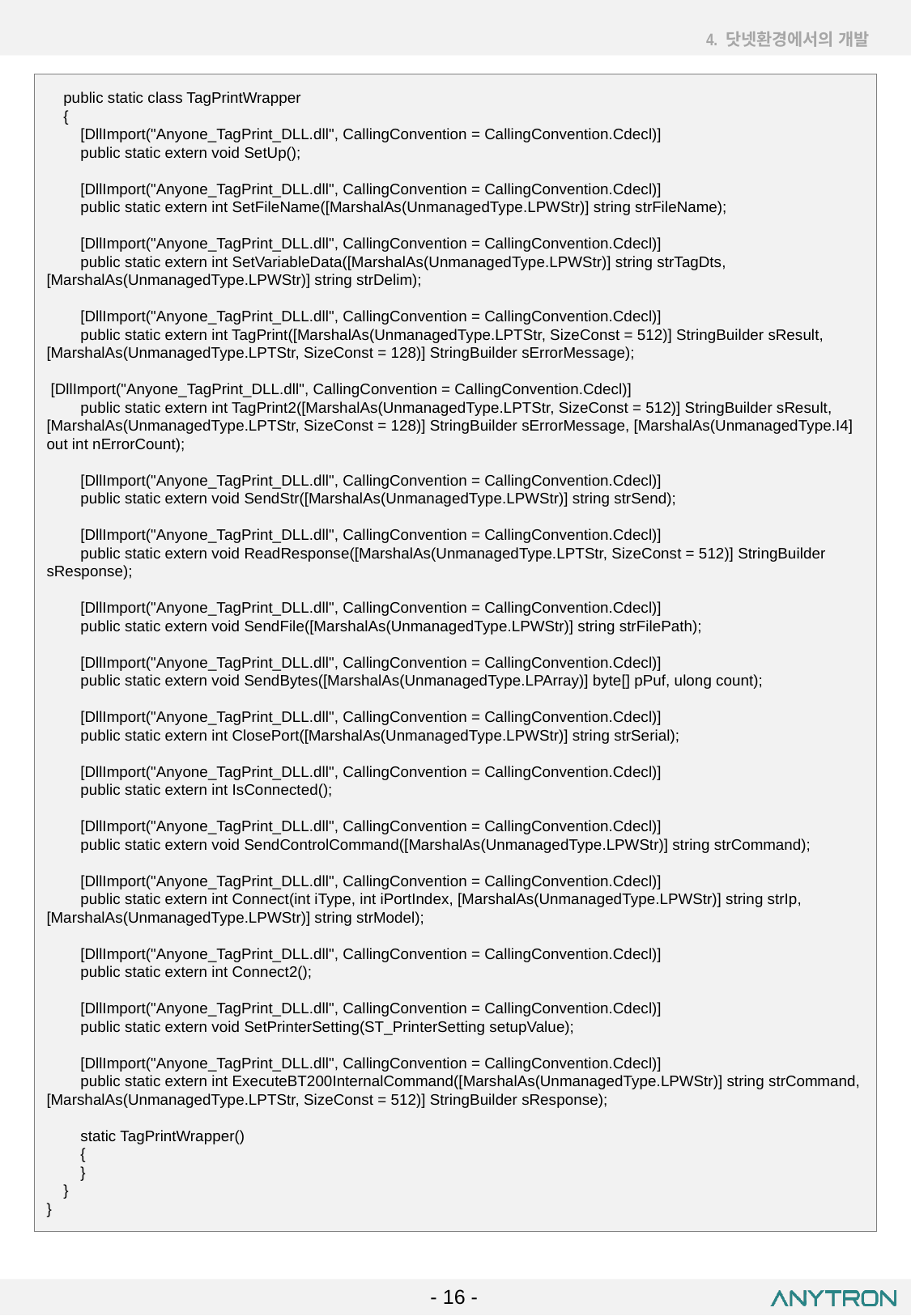

4. 닷넷환경에서의 개발
    public static class TagPrintWrapper
    {
        [DllImport("Anyone_TagPrint_DLL.dll", CallingConvention = CallingConvention.Cdecl)]
        public static extern void SetUp();

        [DllImport("Anyone_TagPrint_DLL.dll", CallingConvention = CallingConvention.Cdecl)]
        public static extern int SetFileName([MarshalAs(UnmanagedType.LPWStr)] string strFileName);

        [DllImport("Anyone_TagPrint_DLL.dll", CallingConvention = CallingConvention.Cdecl)]
        public static extern int SetVariableData([MarshalAs(UnmanagedType.LPWStr)] string strTagDts, [MarshalAs(UnmanagedType.LPWStr)] string strDelim);

        [DllImport("Anyone_TagPrint_DLL.dll", CallingConvention = CallingConvention.Cdecl)]
        public static extern int TagPrint([MarshalAs(UnmanagedType.LPTStr, SizeConst = 512)] StringBuilder sResult, [MarshalAs(UnmanagedType.LPTStr, SizeConst = 128)] StringBuilder sErrorMessage);

 [DllImport("Anyone_TagPrint_DLL.dll", CallingConvention = CallingConvention.Cdecl)]
        public static extern int TagPrint2([MarshalAs(UnmanagedType.LPTStr, SizeConst = 512)] StringBuilder sResult, [MarshalAs(UnmanagedType.LPTStr, SizeConst = 128)] StringBuilder sErrorMessage, [MarshalAs(UnmanagedType.I4] out int nErrorCount);

        [DllImport("Anyone_TagPrint_DLL.dll", CallingConvention = CallingConvention.Cdecl)]
        public static extern void SendStr([MarshalAs(UnmanagedType.LPWStr)] string strSend);

        [DllImport("Anyone_TagPrint_DLL.dll", CallingConvention = CallingConvention.Cdecl)]
        public static extern void ReadResponse([MarshalAs(UnmanagedType.LPTStr, SizeConst = 512)] StringBuilder sResponse);

        [DllImport("Anyone_TagPrint_DLL.dll", CallingConvention = CallingConvention.Cdecl)]
        public static extern void SendFile([MarshalAs(UnmanagedType.LPWStr)] string strFilePath);

        [DllImport("Anyone_TagPrint_DLL.dll", CallingConvention = CallingConvention.Cdecl)]
        public static extern void SendBytes([MarshalAs(UnmanagedType.LPArray)] byte[] pPuf, ulong count);

        [DllImport("Anyone_TagPrint_DLL.dll", CallingConvention = CallingConvention.Cdecl)]
        public static extern int ClosePort([MarshalAs(UnmanagedType.LPWStr)] string strSerial);

        [DllImport("Anyone_TagPrint_DLL.dll", CallingConvention = CallingConvention.Cdecl)]
        public static extern int IsConnected();

        [DllImport("Anyone_TagPrint_DLL.dll", CallingConvention = CallingConvention.Cdecl)]
        public static extern void SendControlCommand([MarshalAs(UnmanagedType.LPWStr)] string strCommand);

        [DllImport("Anyone_TagPrint_DLL.dll", CallingConvention = CallingConvention.Cdecl)]
        public static extern int Connect(int iType, int iPortIndex, [MarshalAs(UnmanagedType.LPWStr)] string strIp, [MarshalAs(UnmanagedType.LPWStr)] string strModel);

        [DllImport("Anyone_TagPrint_DLL.dll", CallingConvention = CallingConvention.Cdecl)]
        public static extern int Connect2();

        [DllImport("Anyone_TagPrint_DLL.dll", CallingConvention = CallingConvention.Cdecl)]
        public static extern void SetPrinterSetting(ST_PrinterSetting setupValue);

        [DllImport("Anyone_TagPrint_DLL.dll", CallingConvention = CallingConvention.Cdecl)]
        public static extern int ExecuteBT200InternalCommand([MarshalAs(UnmanagedType.LPWStr)] string strCommand, [MarshalAs(UnmanagedType.LPTStr, SizeConst = 512)] StringBuilder sResponse);

        static TagPrintWrapper()
        {
        }
    }
}